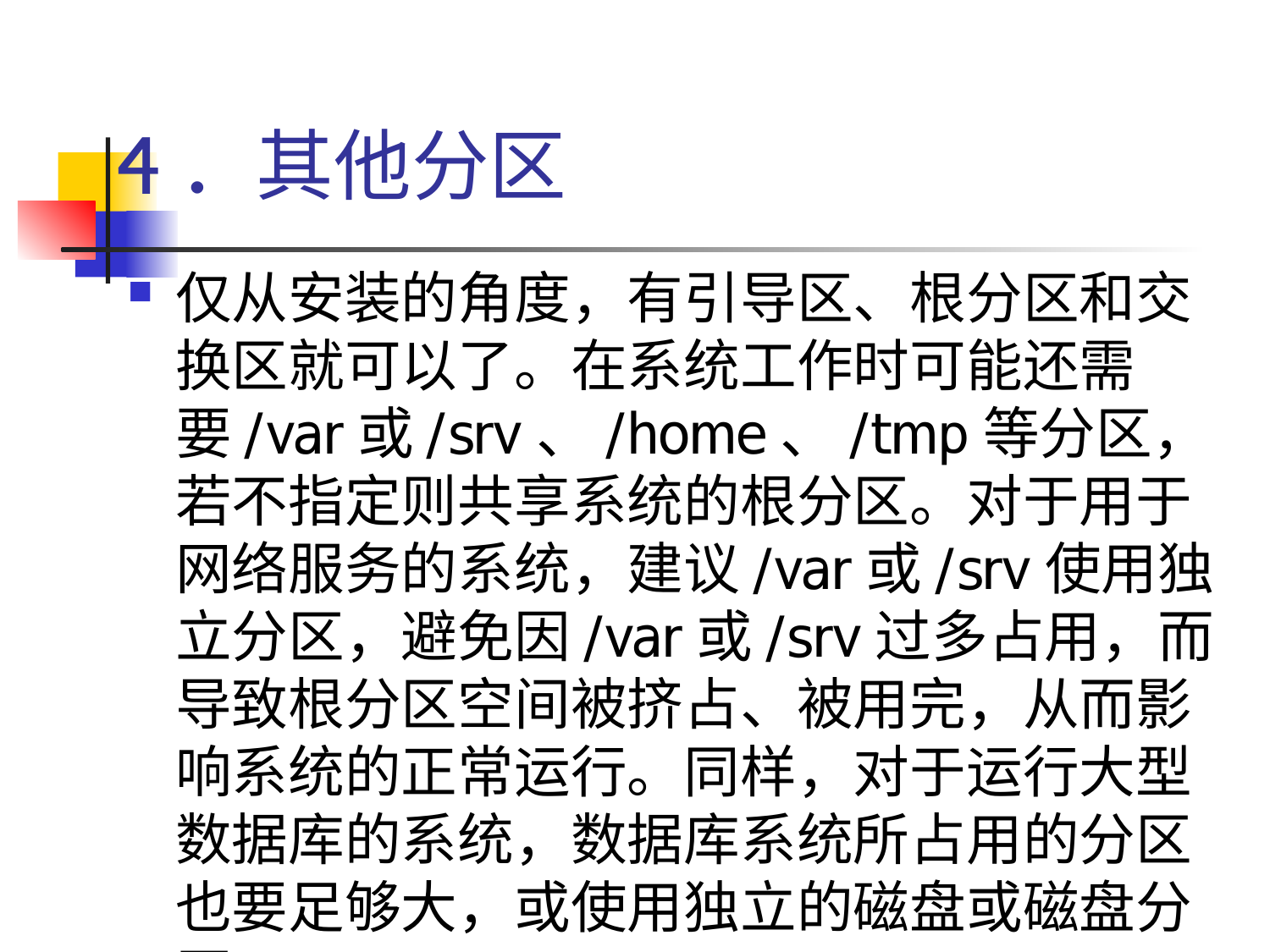

# 4．其他分区
仅从安装的角度，有引导区、根分区和交换区就可以了。在系统工作时可能还需要/var或/srv、/home、/tmp等分区，若不指定则共享系统的根分区。对于用于网络服务的系统，建议/var或/srv使用独立分区，避免因/var或/srv过多占用，而导致根分区空间被挤占、被用完，从而影响系统的正常运行。同样，对于运行大型数据库的系统，数据库系统所占用的分区也要足够大，或使用独立的磁盘或磁盘分区。